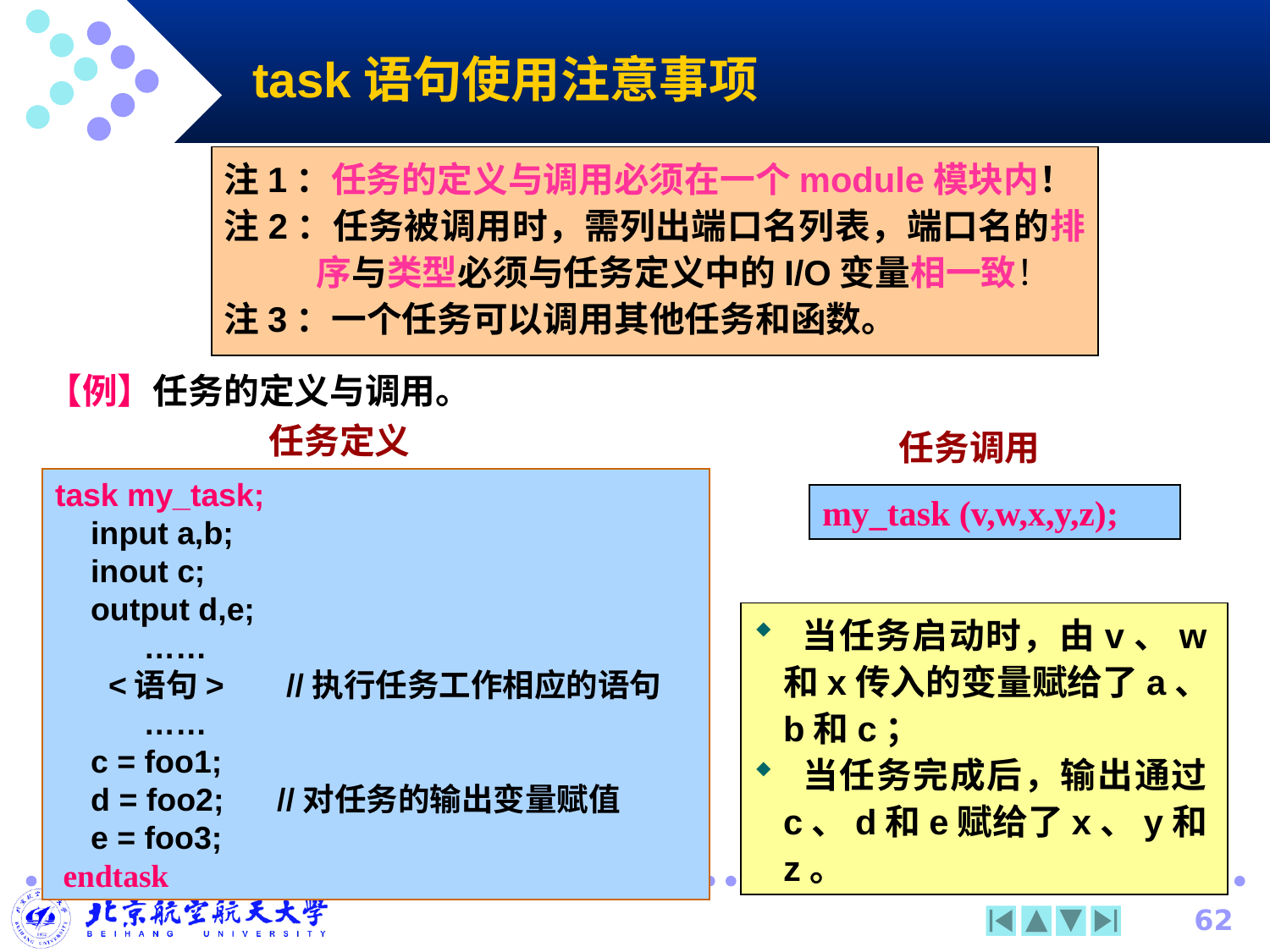

# task语句使用注意事项
注1：任务的定义与调用必须在一个module模块内！
注2：任务被调用时，需列出端口名列表，端口名的排序与类型必须与任务定义中的I/O变量相一致！
注3：一个任务可以调用其他任务和函数。
【例】任务的定义与调用。
任务定义
任务调用
task my_task;
    input a,b;
    inout c;
    output d,e;
          ……
      <语句>       //执行任务工作相应的语句
          ……
    c = foo1;
    d = foo2;      //对任务的输出变量赋值
    e = foo3;
 endtask
my_task (v,w,x,y,z);
 当任务启动时，由v、w和x传入的变量赋给了a、b和c；
 当任务完成后，输出通过c、d和e赋给了x、y和z。
62